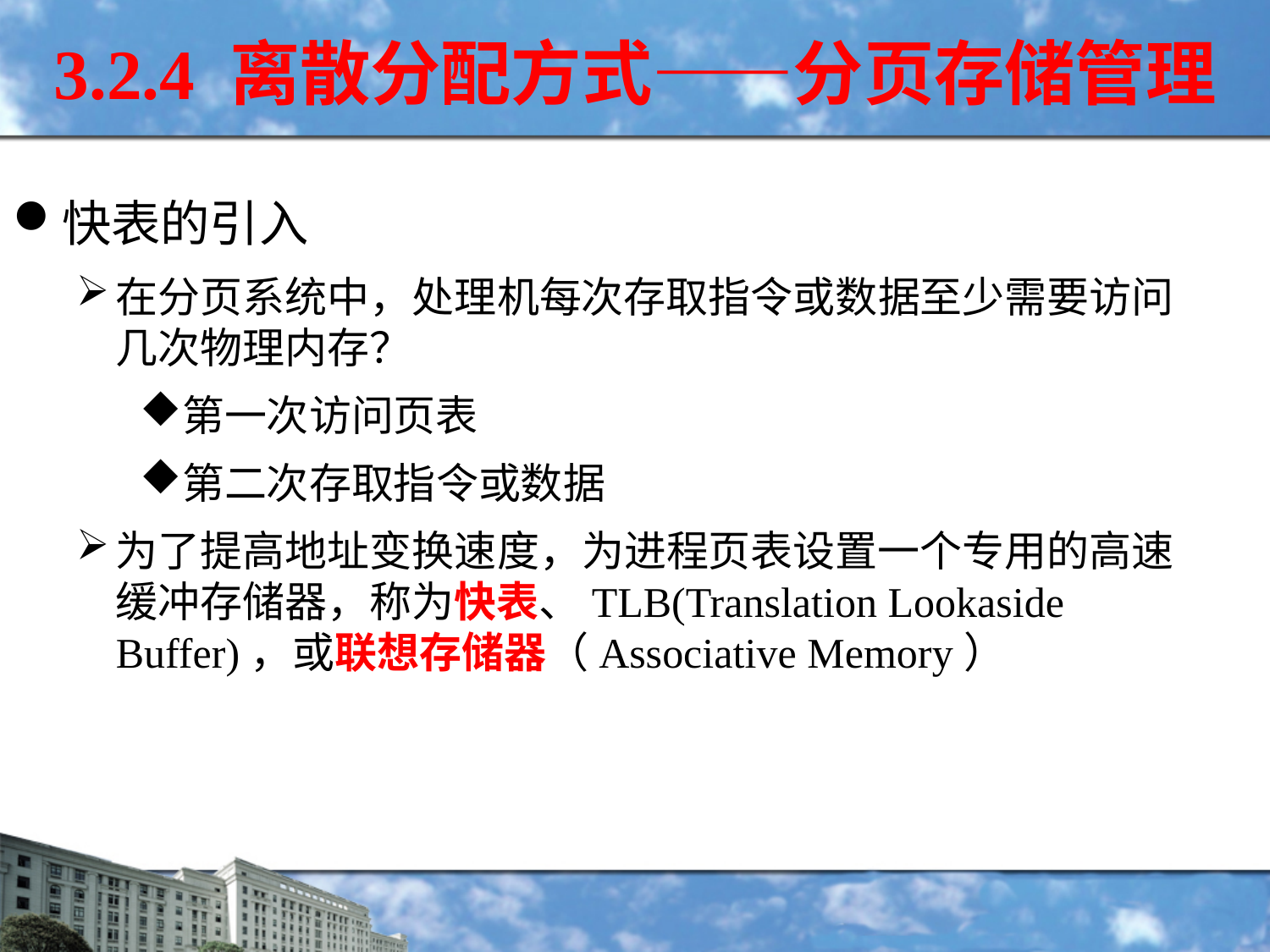

3.2.4 离散分配方式——分页存储管理
快表的引入
在分页系统中，处理机每次存取指令或数据至少需要访问几次物理内存？
第一次访问页表
第二次存取指令或数据
为了提高地址变换速度，为进程页表设置一个专用的高速缓冲存储器，称为快表、TLB(Translation Lookaside Buffer)，或联想存储器（Associative Memory）